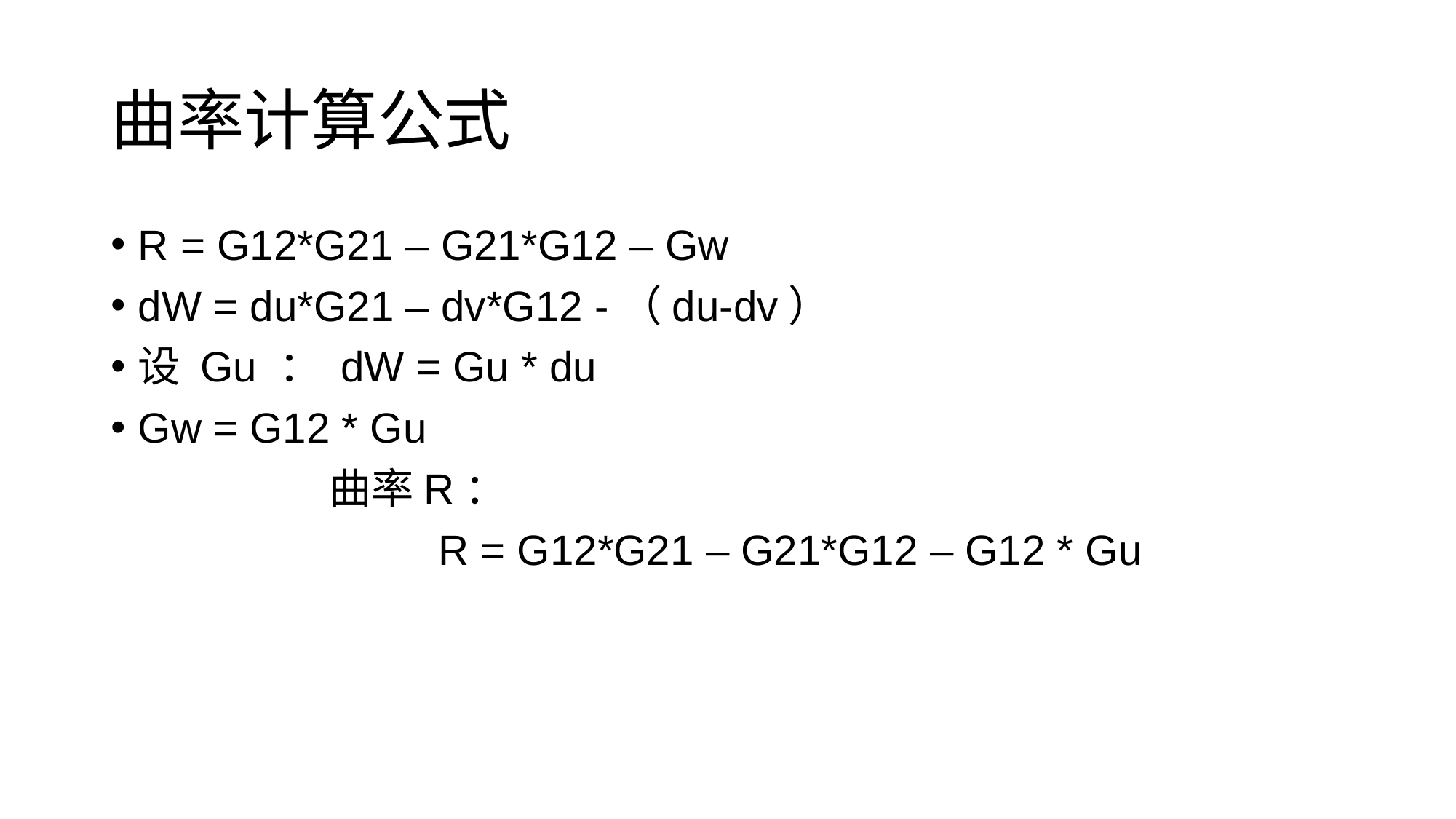

# 曲率计算公式
R = G12*G21 – G21*G12 – Gw
dW = du*G21 – dv*G12 -（du-dv）
设 Gu ： dW = Gu * du
Gw = G12 * Gu
		曲率R：
			R = G12*G21 – G21*G12 – G12 * Gu